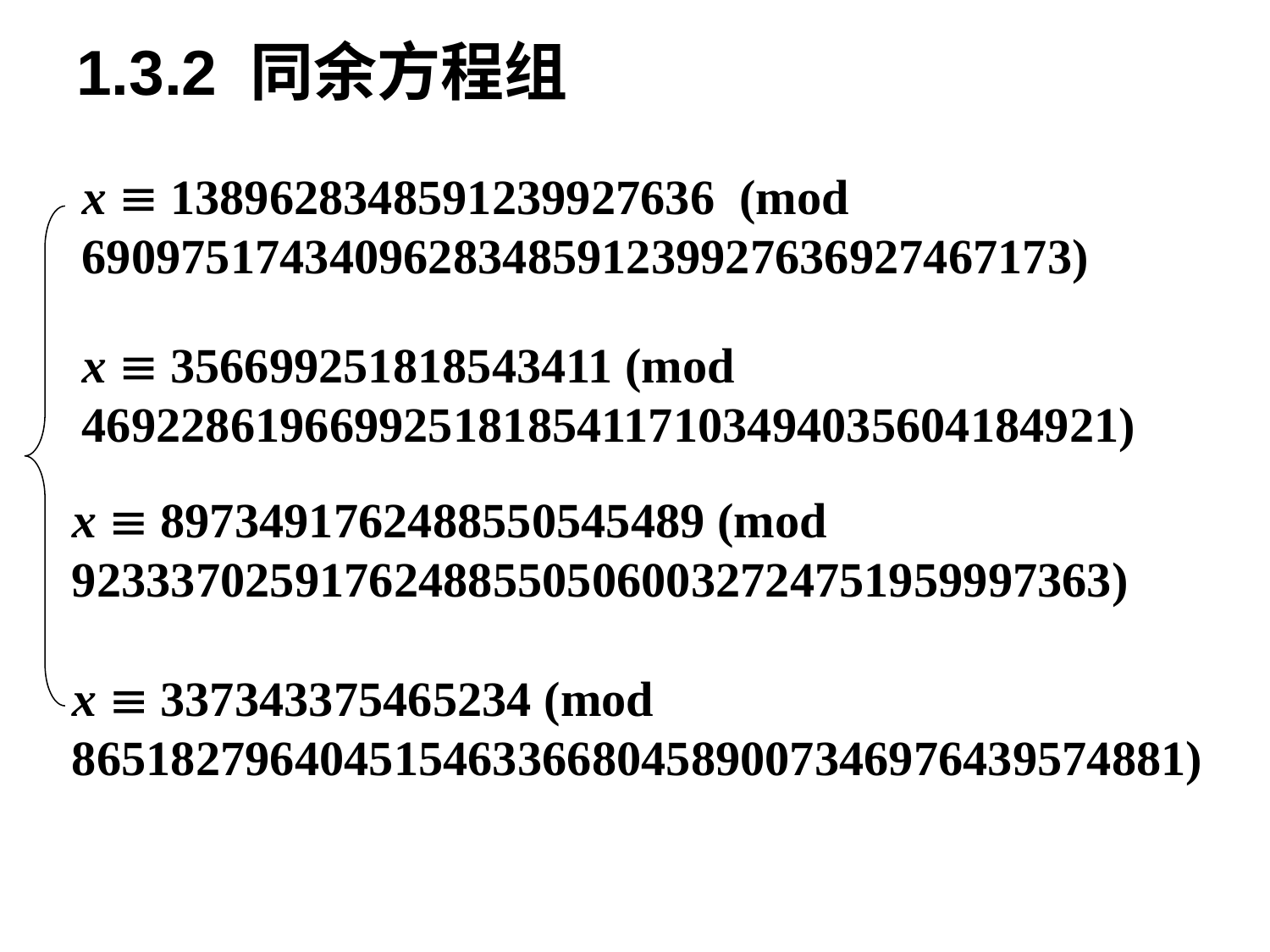

# 1.3.2 同余方程组
x ≡ 1389628348591239927636  (mod
6909751743409628348591239927636927467173)

x ≡ 356699251818543411 (mod 469228619669925181854117103494035604184921)
x ≡ 8973491762488550545489 (mod  923337025917624885505060032724751959997363)
x ≡ 337343375465234 (mod   865182796404515463366804589007346976439574881)